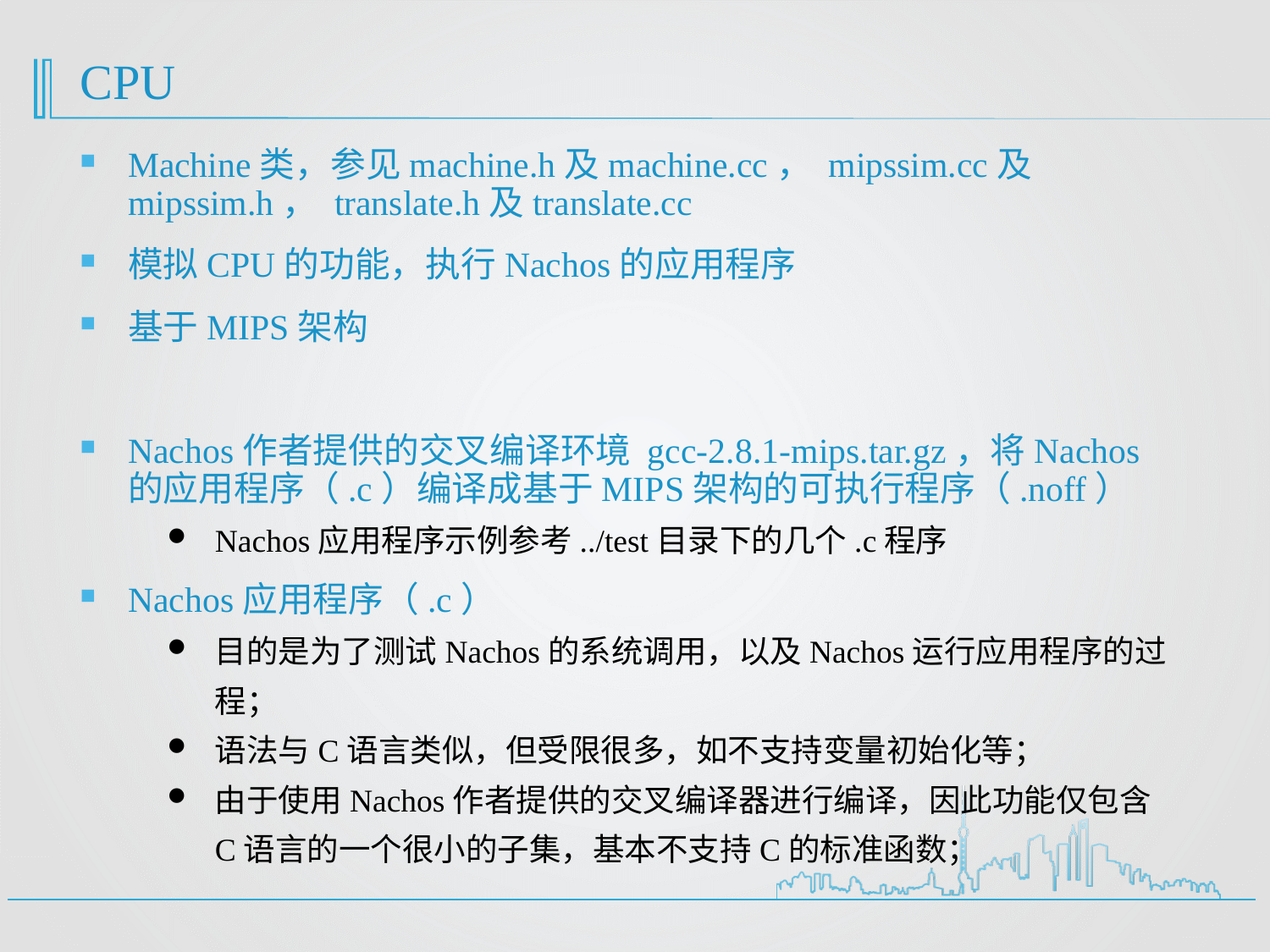

# CPU
Machine类，参见machine.h及machine.cc， mipssim.cc及mipssim.h， translate.h及translate.cc
模拟CPU的功能，执行Nachos的应用程序
基于MIPS架构

Nachos作者提供的交叉编译环境 gcc-2.8.1-mips.tar.gz，将Nachos的应用程序（.c）编译成基于MIPS架构的可执行程序（.noff）
Nachos应用程序示例参考../test目录下的几个.c程序
Nachos应用程序（.c）
目的是为了测试Nachos的系统调用，以及Nachos运行应用程序的过程；
语法与C语言类似，但受限很多，如不支持变量初始化等；
由于使用Nachos作者提供的交叉编译器进行编译，因此功能仅包含C语言的一个很小的子集，基本不支持C的标准函数；